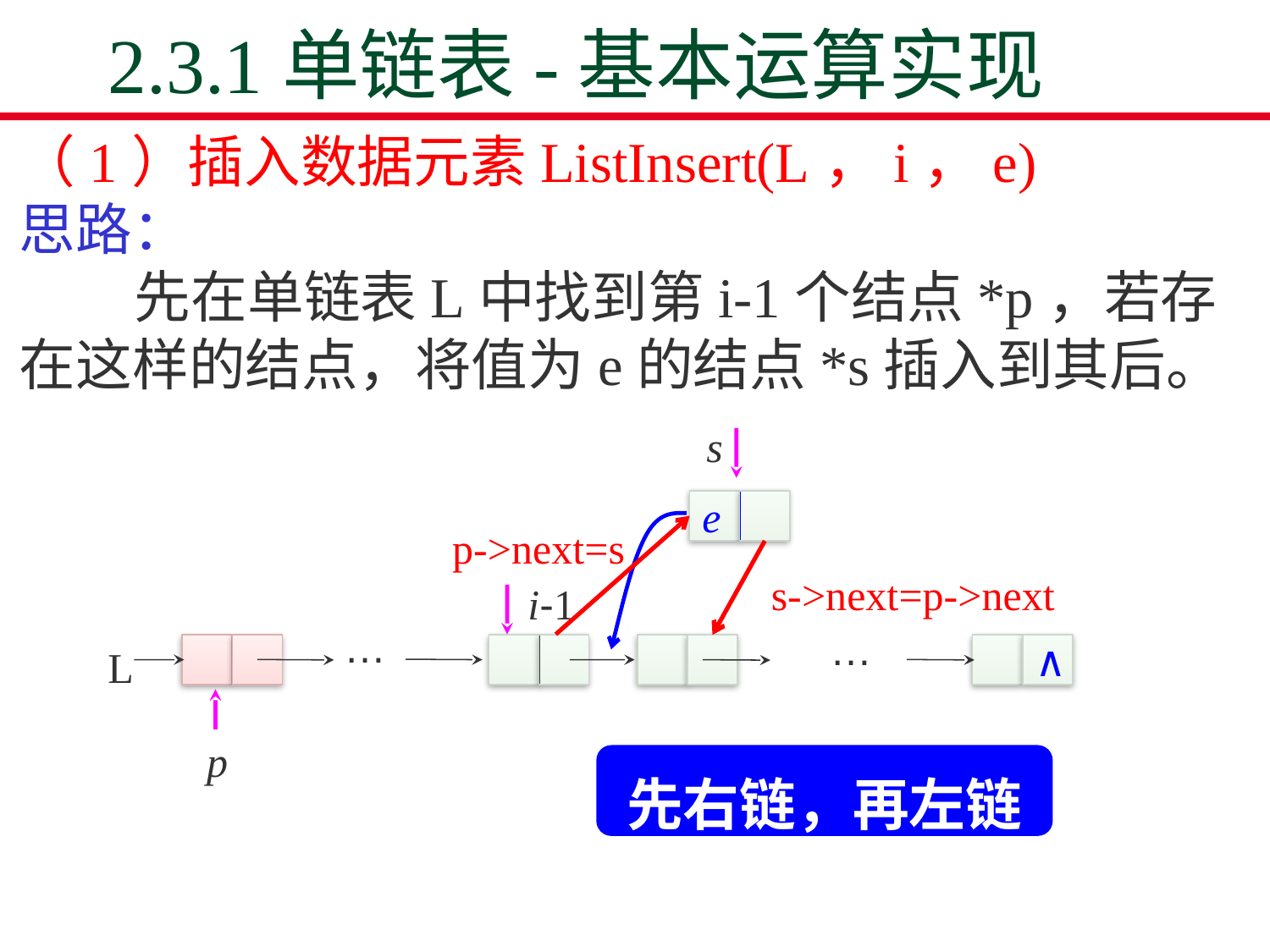

# 2.3.1单链表-基本运算实现
（1）插入数据元素ListInsert(L，i，e)
思路：
        先在单链表L中找到第i-1个结点*p，若存在这样的结点，将值为e的结点*s插入到其后。
s

e

p->next=s
s->next=p->next
i-1

…
…
L

∧

p
先右链，再左链